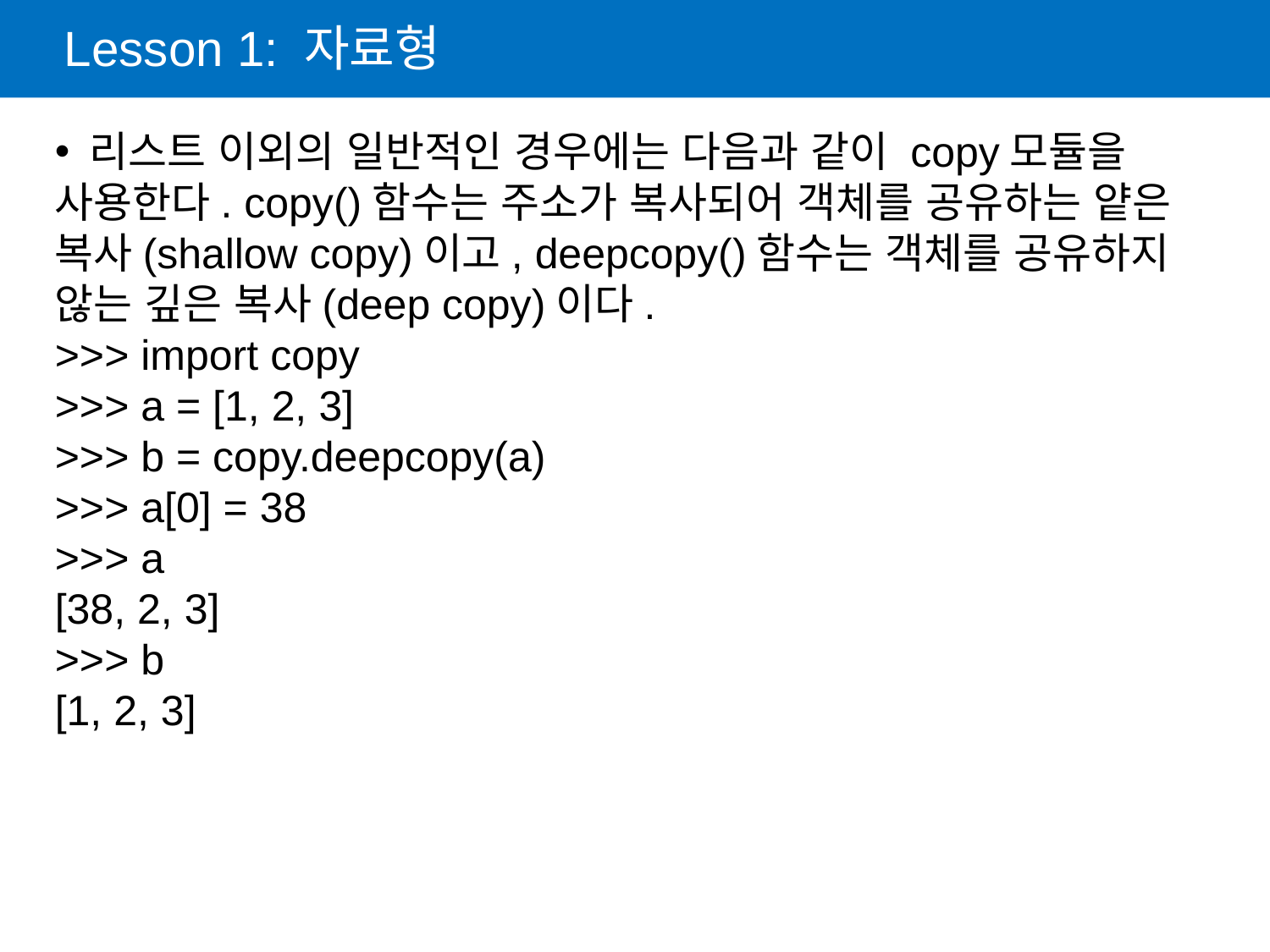

# Lesson 1: 자료형
 리스트 이외의 일반적인 경우에는 다음과 같이 copy모듈을 사용한다. copy()함수는 주소가 복사되어 객체를 공유하는 얕은 복사(shallow copy)이고, deepcopy()함수는 객체를 공유하지 않는 깊은 복사(deep copy)이다.
>>> import copy
>>> a = [1, 2, 3]
>>> b = copy.deepcopy(a)
>>> a[0] = 38
>>> a
[38, 2, 3]
>>> b
[1, 2, 3]